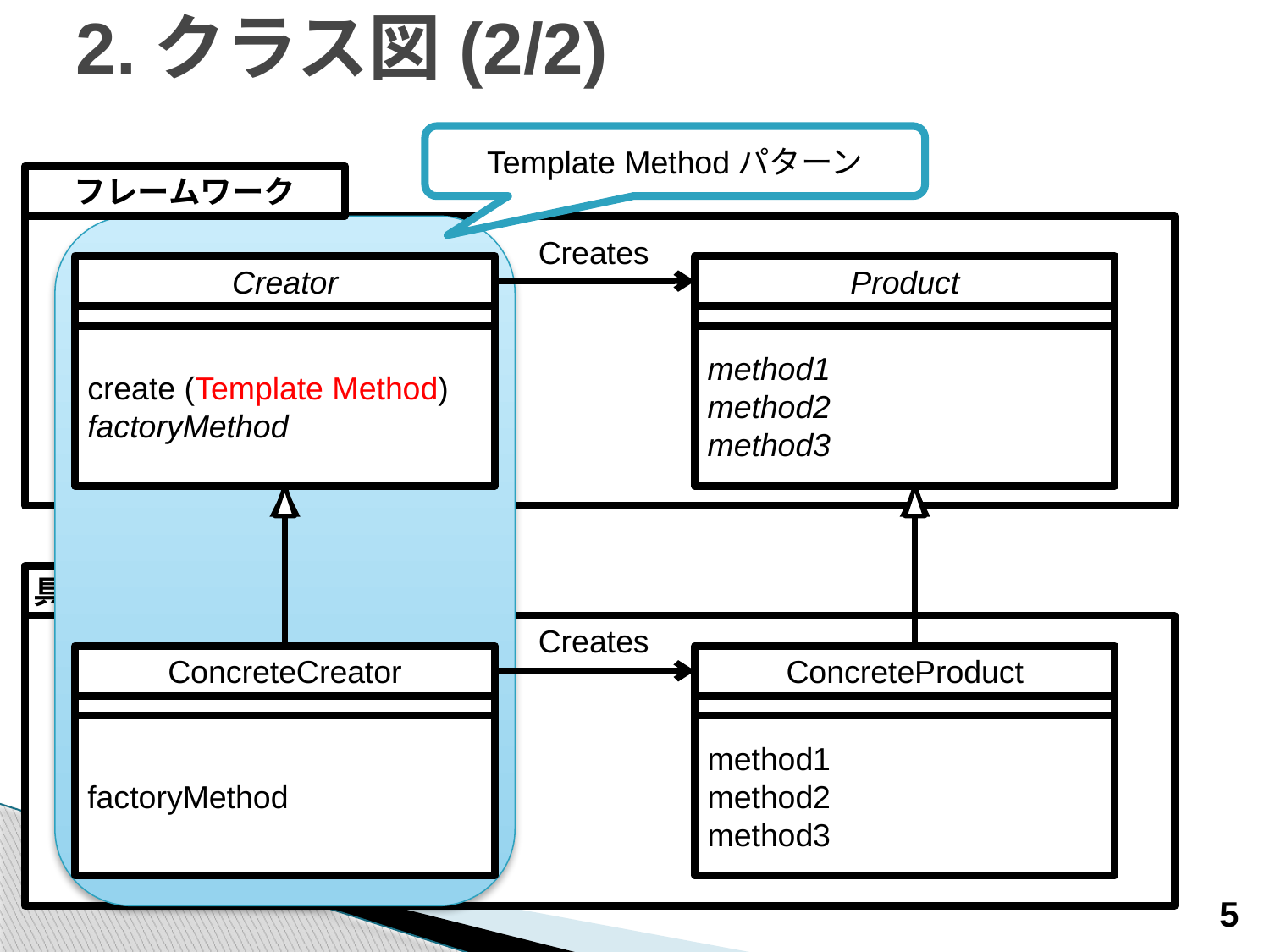

# 2.クラス図(2/2)
Template Methodパターン
フレームワーク

Creates
Creator
Product

create (Template Method)
factoryMethod
method1
method2
method3

具体的な肉付け
Creates

ConcreteCreator
ConcreteProduct

factoryMethod
method1
method2
method3
5